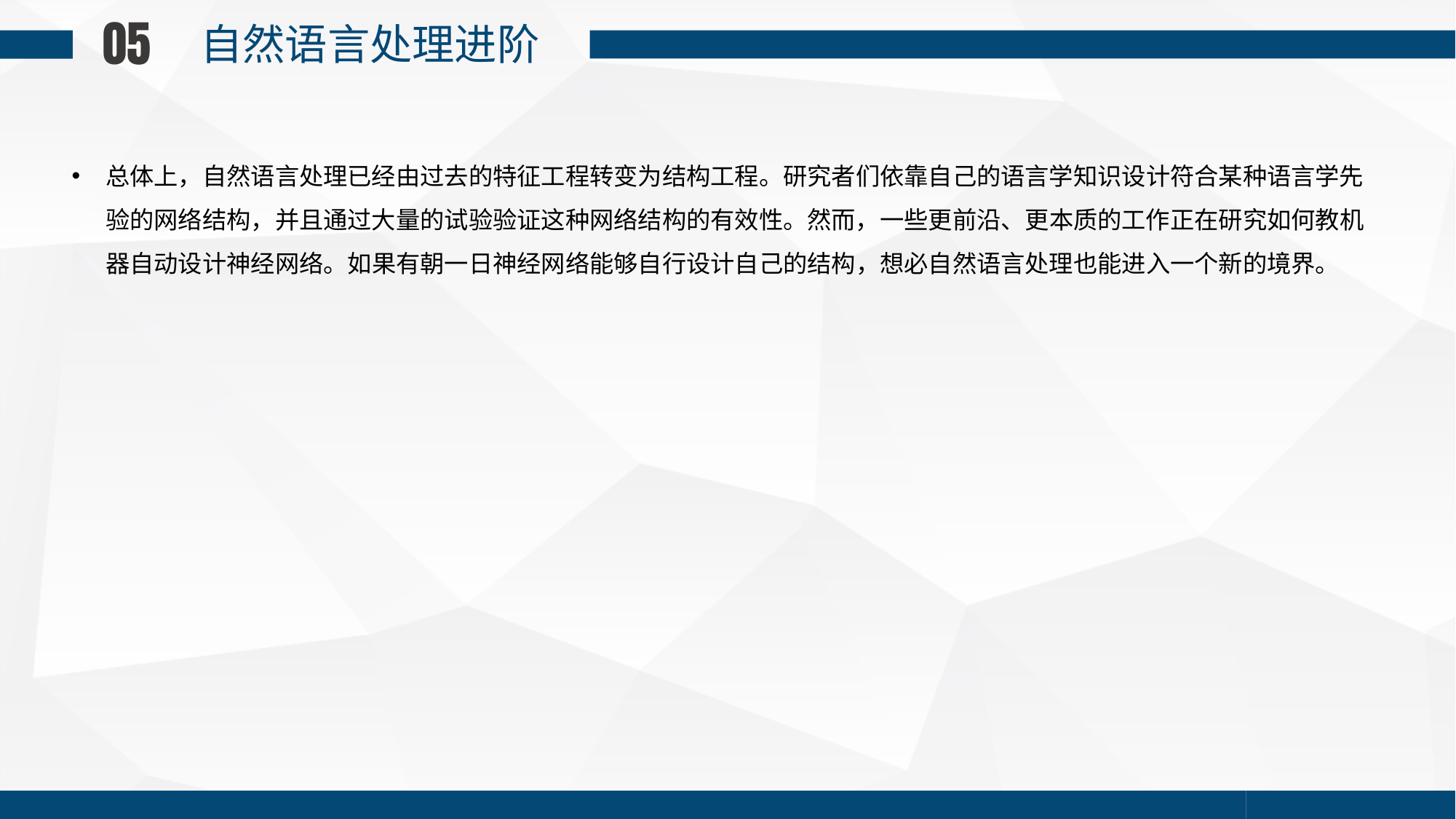

05
自然语言处理进阶

总体上，自然语言处理已经由过去的特征工程转变为结构工程。研究者们依靠自己的语言学知识设计符合某种语言学先验的网络结构，并且通过大量的试验验证这种网络结构的有效性。然而，一些更前沿、更本质的工作正在研究如何教机器自动设计神经网络。如果有朝一日神经网络能够自行设计自己的结构，想必自然语言处理也能进入一个新的境界。